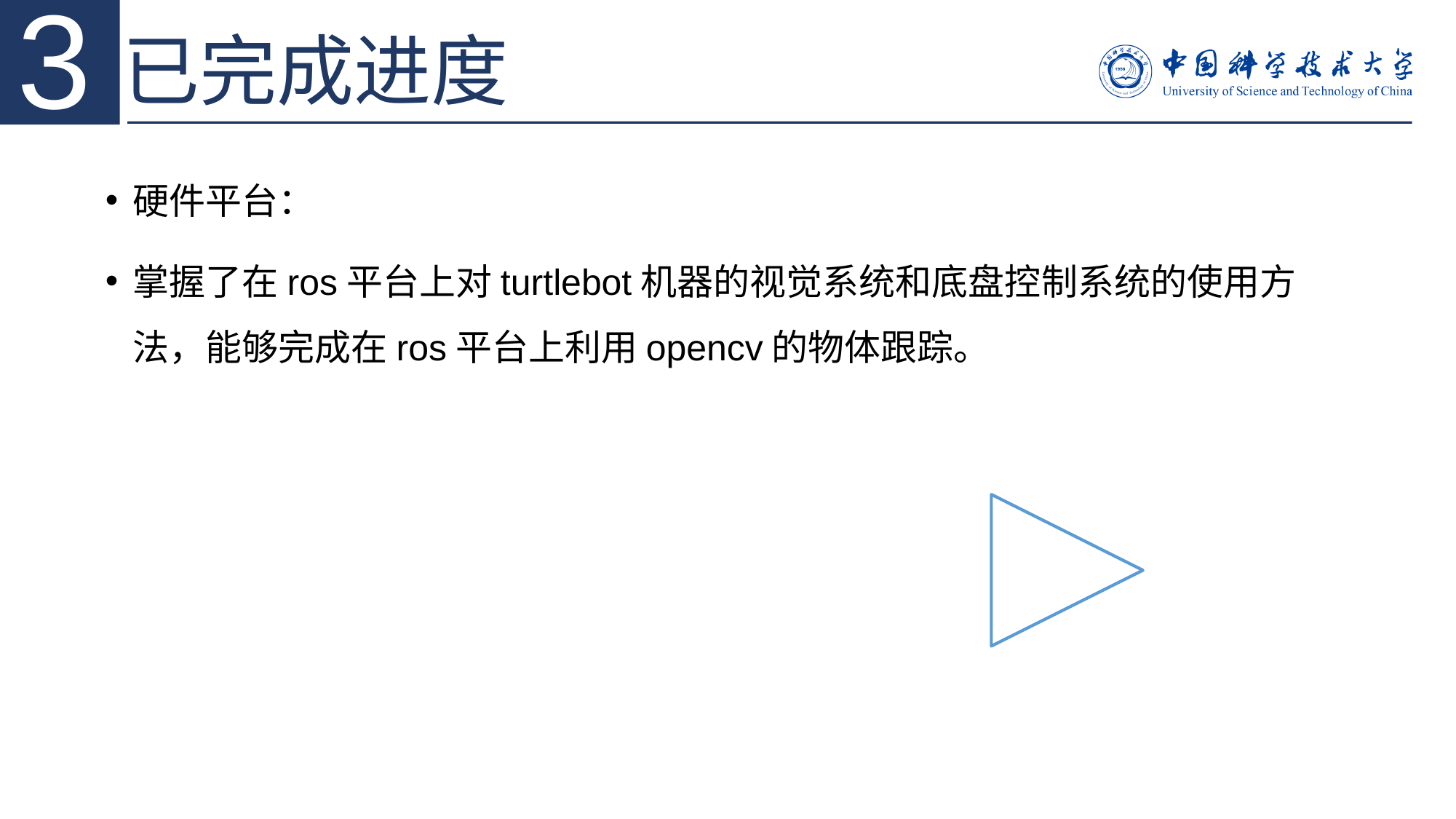

3
已完成进度
硬件平台：
掌握了在ros平台上对turtlebot机器的视觉系统和底盘控制系统的使用方法，能够完成在ros平台上利用opencv的物体跟踪。